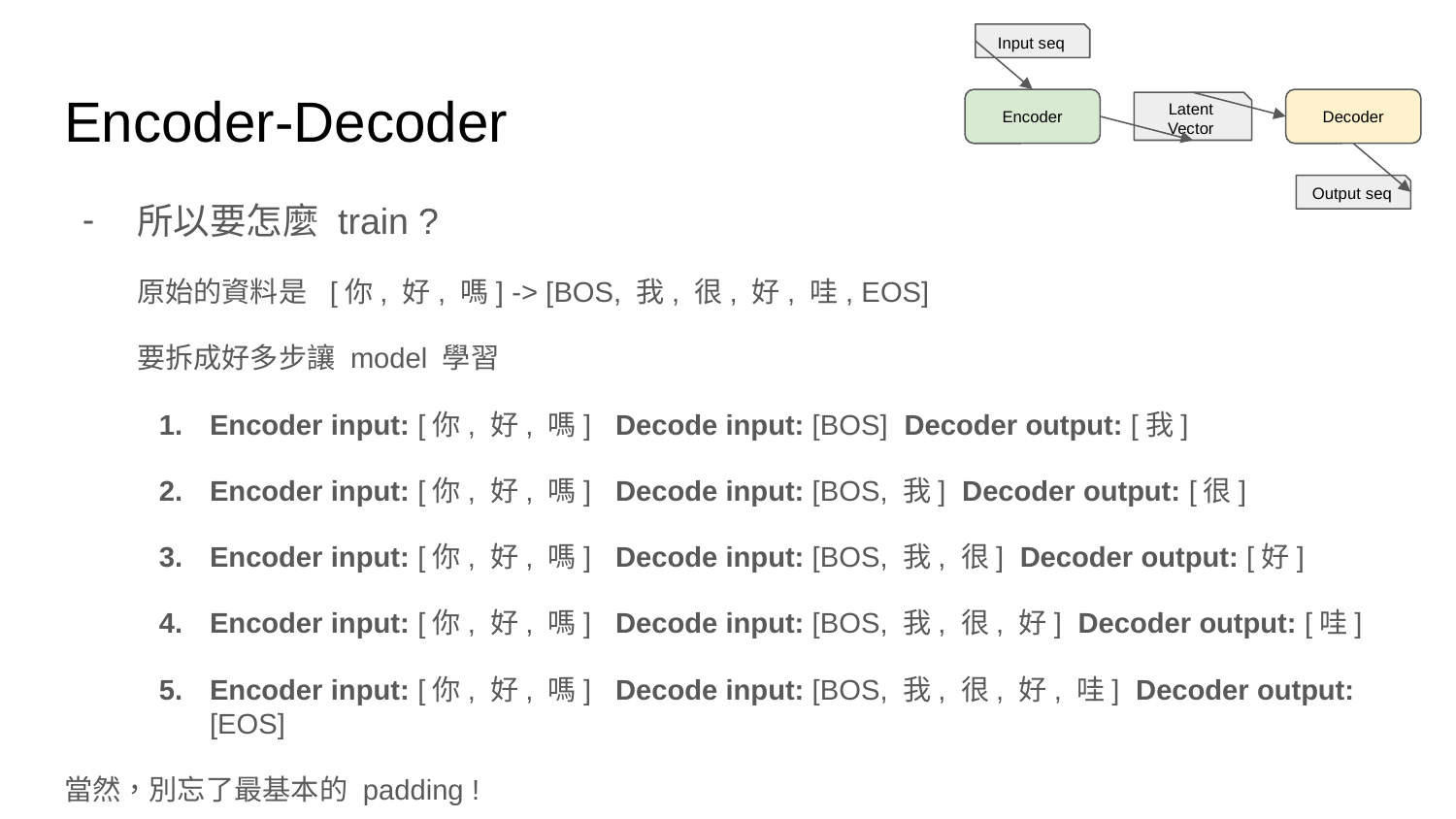

Input seq
# Encoder-Decoder
Encoder
Decoder
Latent Vector
Output seq
所以要怎麼 train ?
原始的資料是  [你, 好, 嗎] -> [BOS, 我, 很, 好, 哇, EOS]
要拆成好多步讓 model 學習
Encoder input: [你, 好, 嗎]   Decode input: [BOS]  Decoder output: [我]
Encoder input: [你, 好, 嗎]   Decode input: [BOS, 我]  Decoder output: [很]
Encoder input: [你, 好, 嗎]   Decode input: [BOS, 我, 很]  Decoder output: [好]
Encoder input: [你, 好, 嗎]   Decode input: [BOS, 我, 很, 好]  Decoder output: [哇]
Encoder input: [你, 好, 嗎]   Decode input: [BOS, 我, 很, 好, 哇]  Decoder output: [EOS]
當然，別忘了最基本的 padding !